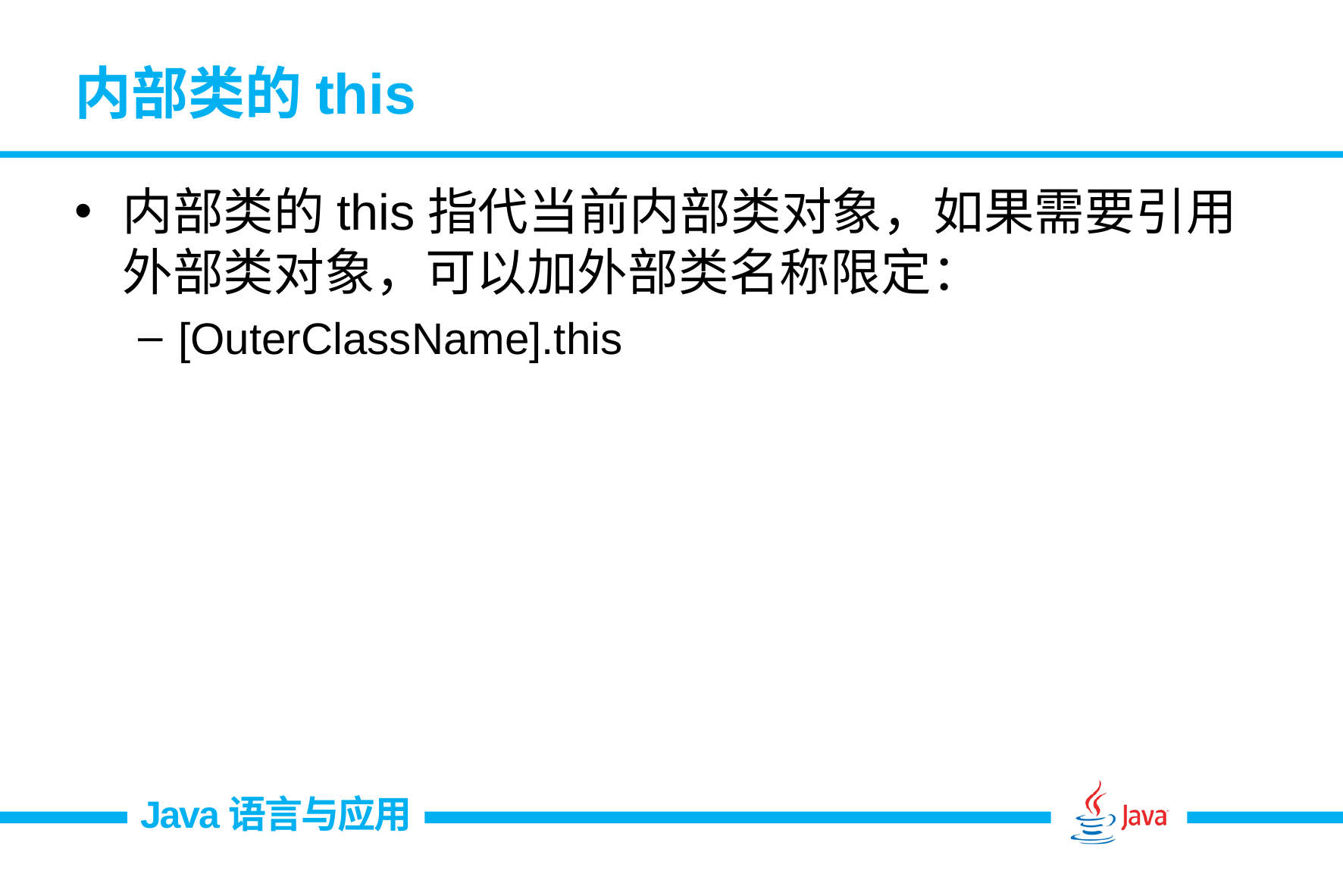

# 内部类的this
内部类的this指代当前内部类对象，如果需要引用外部类对象，可以加外部类名称限定：
[OuterClassName].this
9